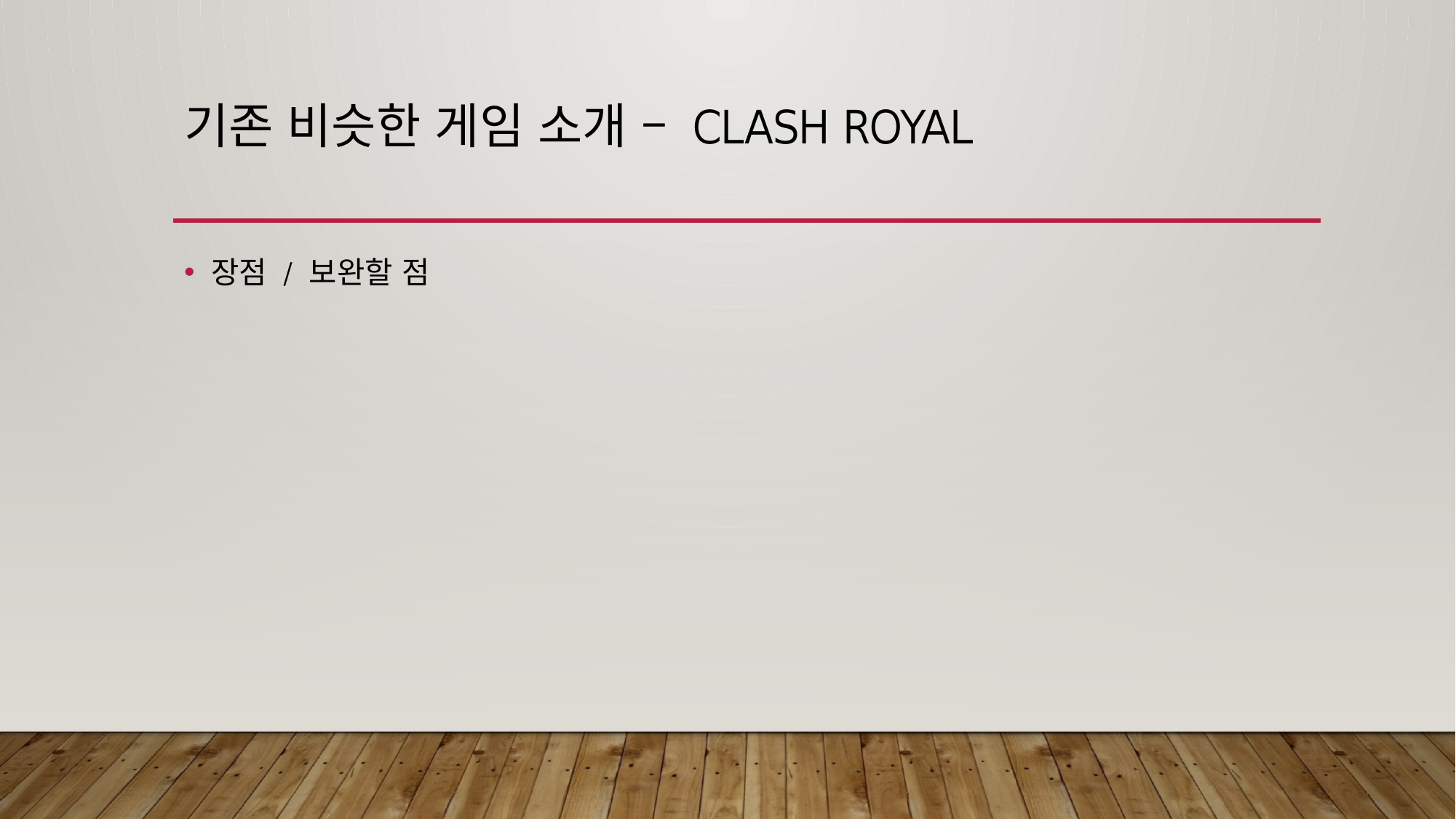

# 기존 비슷한 게임 소개 – Clash royal
장점 / 보완할 점